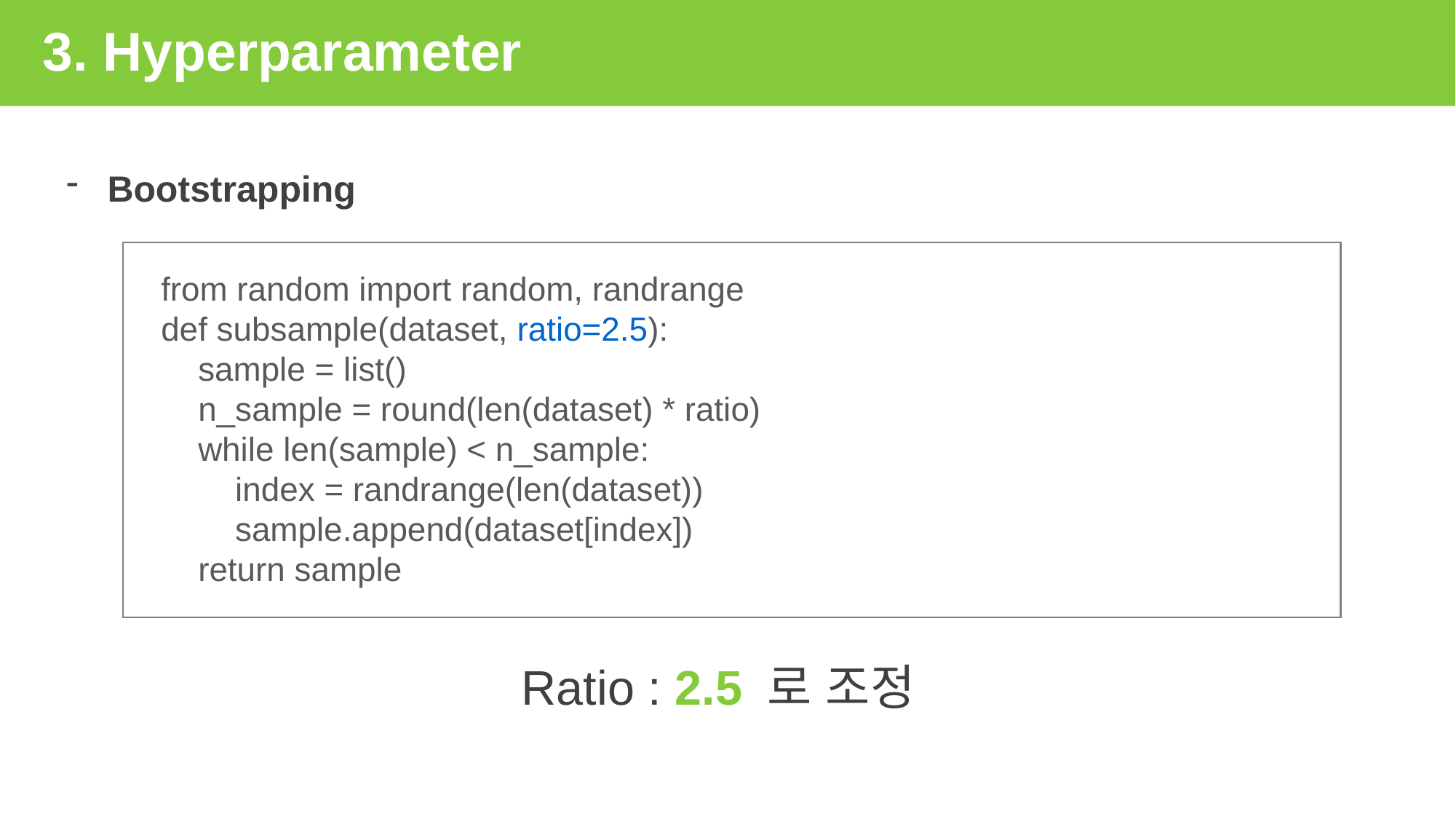

# 3. Hyperparameter
Bootstrapping

from random import random, randrange
def subsample(dataset, ratio=2.5):
    sample = list()
    n_sample = round(len(dataset) * ratio)
    while len(sample) < n_sample:
        index = randrange(len(dataset))
        sample.append(dataset[index])
    return sample
Ratio : 2.5 로 조정